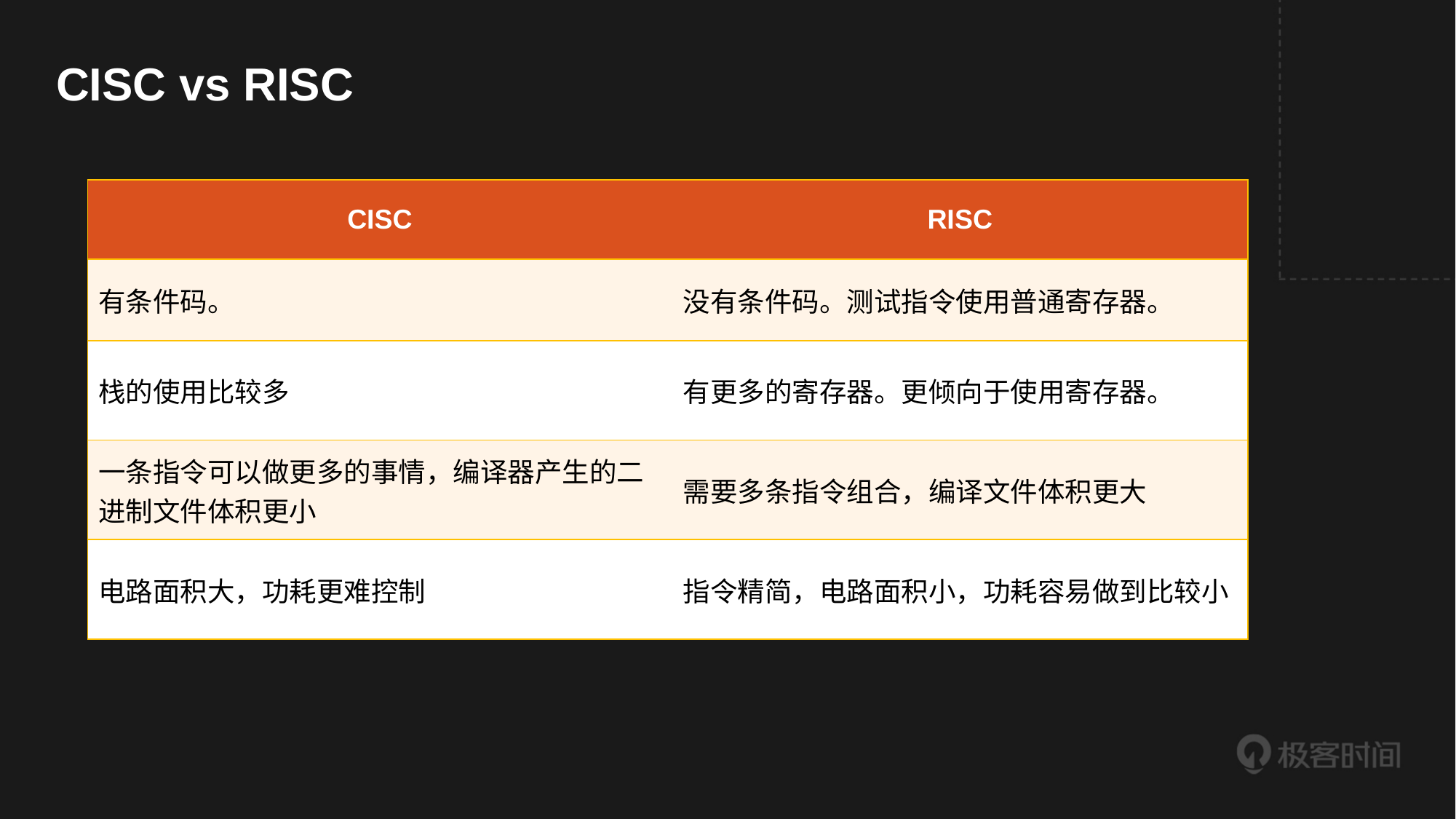

CISC vs RISC
| CISC | RISC |
| --- | --- |
| 有条件码。 | 没有条件码。测试指令使用普通寄存器。 |
| 栈的使用比较多 | 有更多的寄存器。更倾向于使用寄存器。 |
| 一条指令可以做更多的事情，编译器产生的二进制文件体积更小 | 需要多条指令组合，编译文件体积更大 |
| 电路面积大，功耗更难控制 | 指令精简，电路面积小，功耗容易做到比较小 |